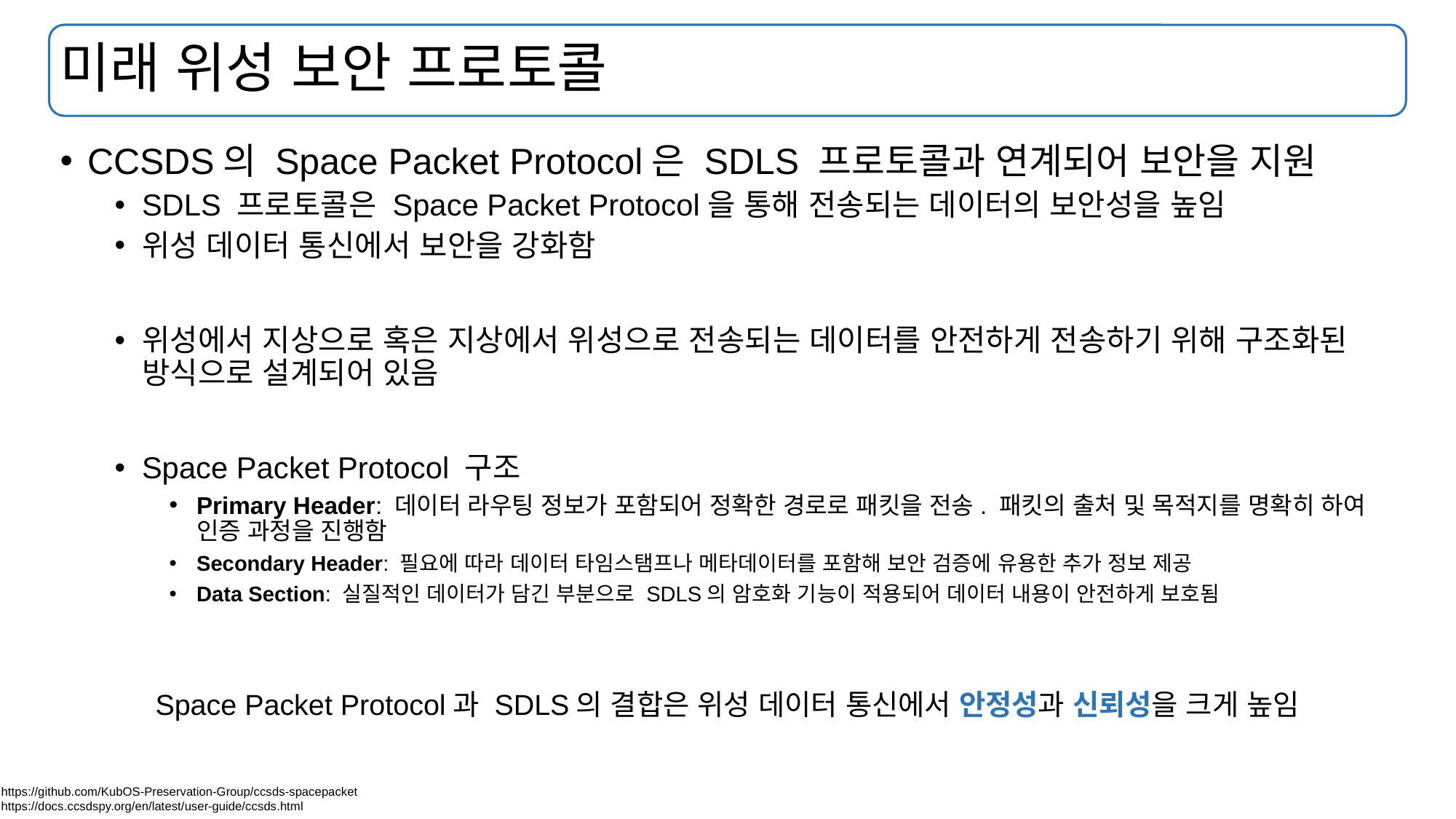

# 미래 위성 보안 프로토콜
CCSDS의 Space Packet Protocol은 SDLS 프로토콜과 연계되어 보안을 지원
SDLS 프로토콜은 Space Packet Protocol을 통해 전송되는 데이터의 보안성을 높임
위성 데이터 통신에서 보안을 강화함

위성에서 지상으로 혹은 지상에서 위성으로 전송되는 데이터를 안전하게 전송하기 위해 구조화된 방식으로 설계되어 있음

Space Packet Protocol 구조
Primary Header: 데이터 라우팅 정보가 포함되어 정확한 경로로 패킷을 전송. 패킷의 출처 및 목적지를 명확히 하여 인증 과정을 진행함
Secondary Header: 필요에 따라 데이터 타임스탬프나 메타데이터를 포함해 보안 검증에 유용한 추가 정보 제공
Data Section: 실질적인 데이터가 담긴 부분으로 SDLS의 암호화 기능이 적용되어 데이터 내용이 안전하게 보호됨
Space Packet Protocol과 SDLS의 결합은 위성 데이터 통신에서 안정성과 신뢰성을 크게 높임
https://github.com/KubOS-Preservation-Group/ccsds-spacepacket
https://docs.ccsdspy.org/en/latest/user-guide/ccsds.html